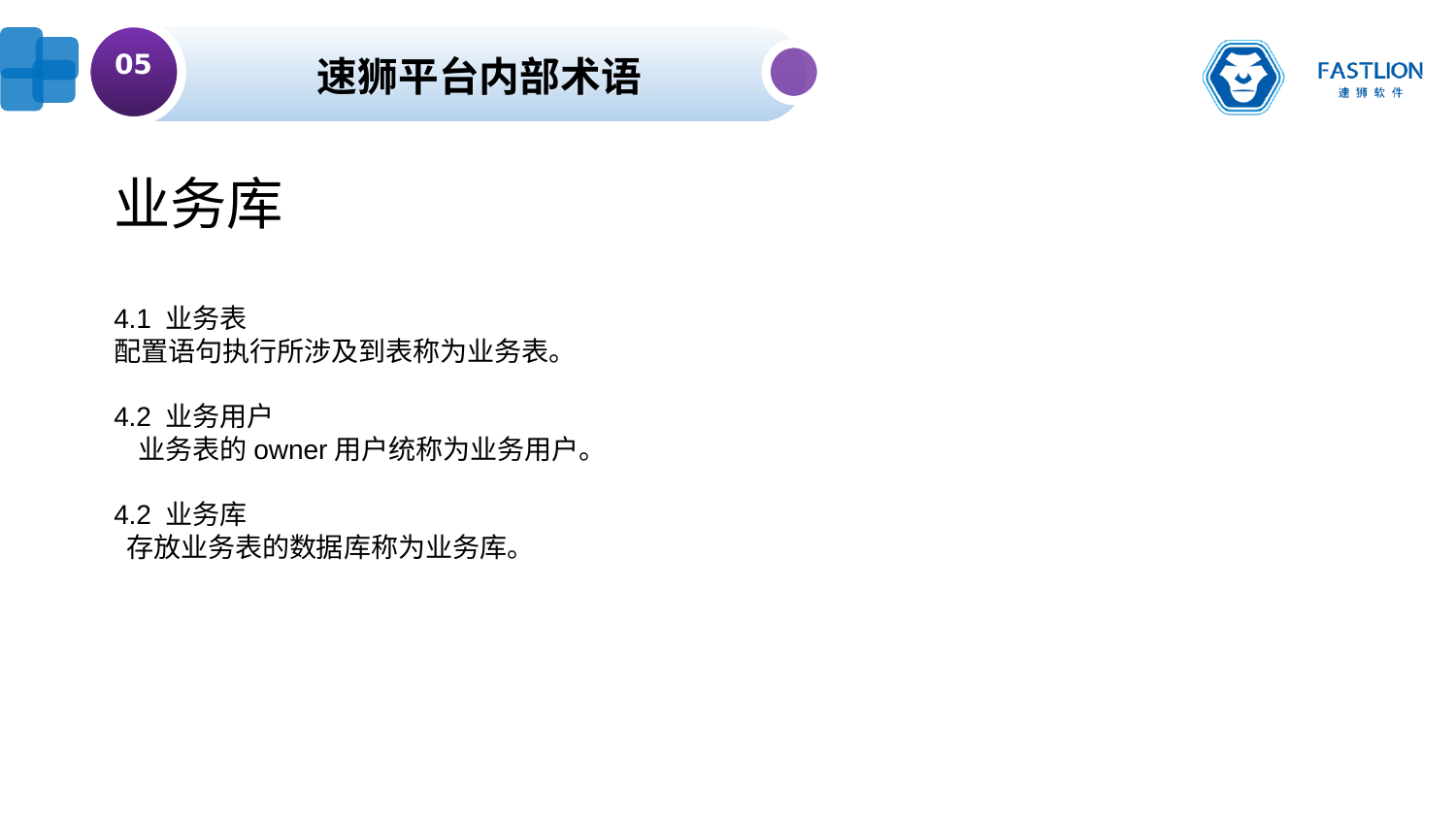

标题
05

 速狮平台内部术语

jian'ron
业务库

4.1 业务表
配置语句执行所涉及到表称为业务表。

4.2 业务用户
   业务表的owner用户统称为业务用户。

4.2 业务库
 存放业务表的数据库称为业务库。